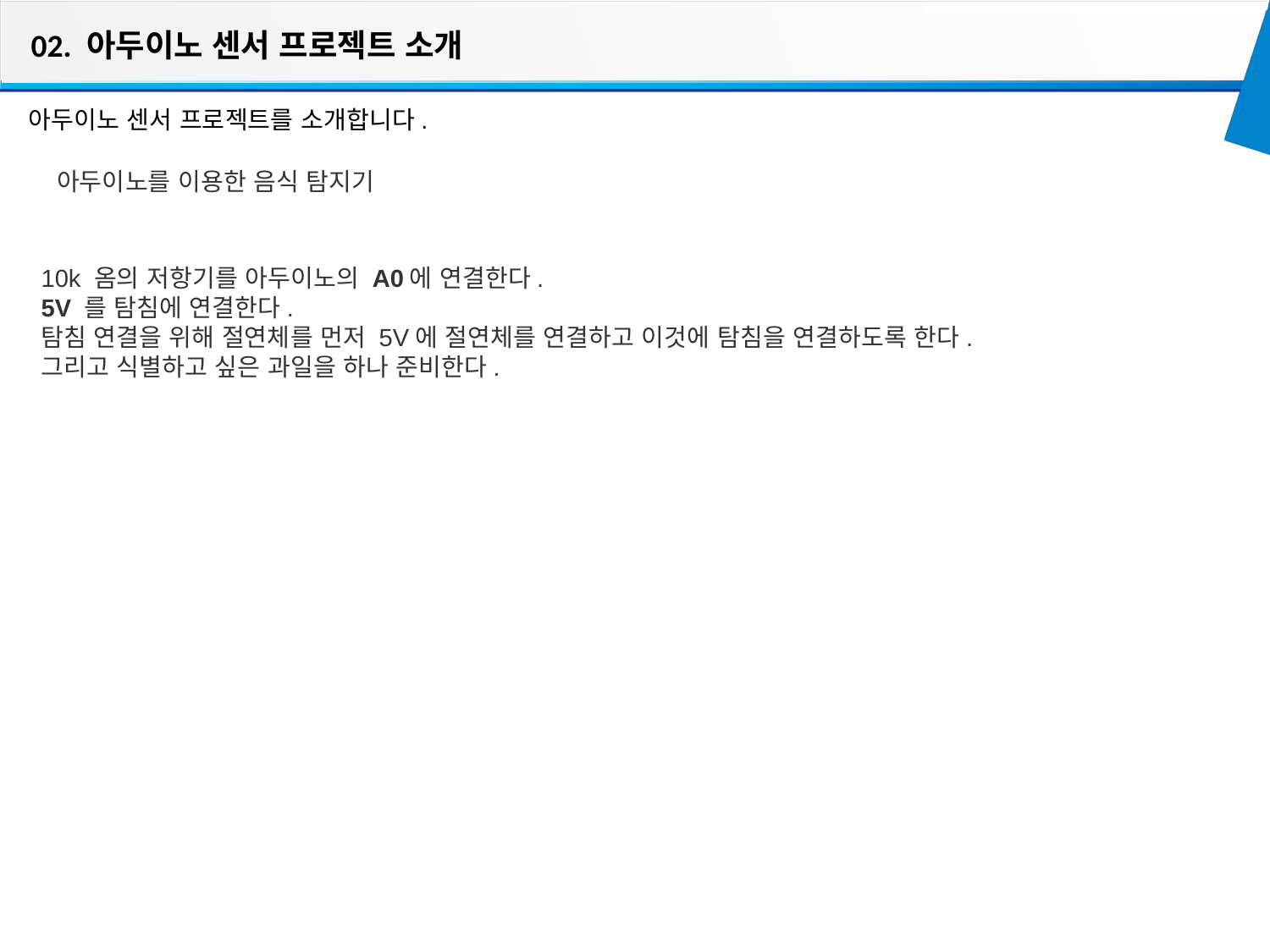

02. 아두이노 센서 프로젝트 소개

아두이노 센서 프로젝트를 소개합니다.
아두이노를 이용한 음식 탐지기
10k 옴의 저항기를 아두이노의 A0에 연결한다.
5V 를 탐침에 연결한다.
탐침 연결을 위해 절연체를 먼저 5V에 절연체를 연결하고 이것에 탐침을 연결하도록 한다.
그리고 식별하고 싶은 과일을 하나 준비한다.